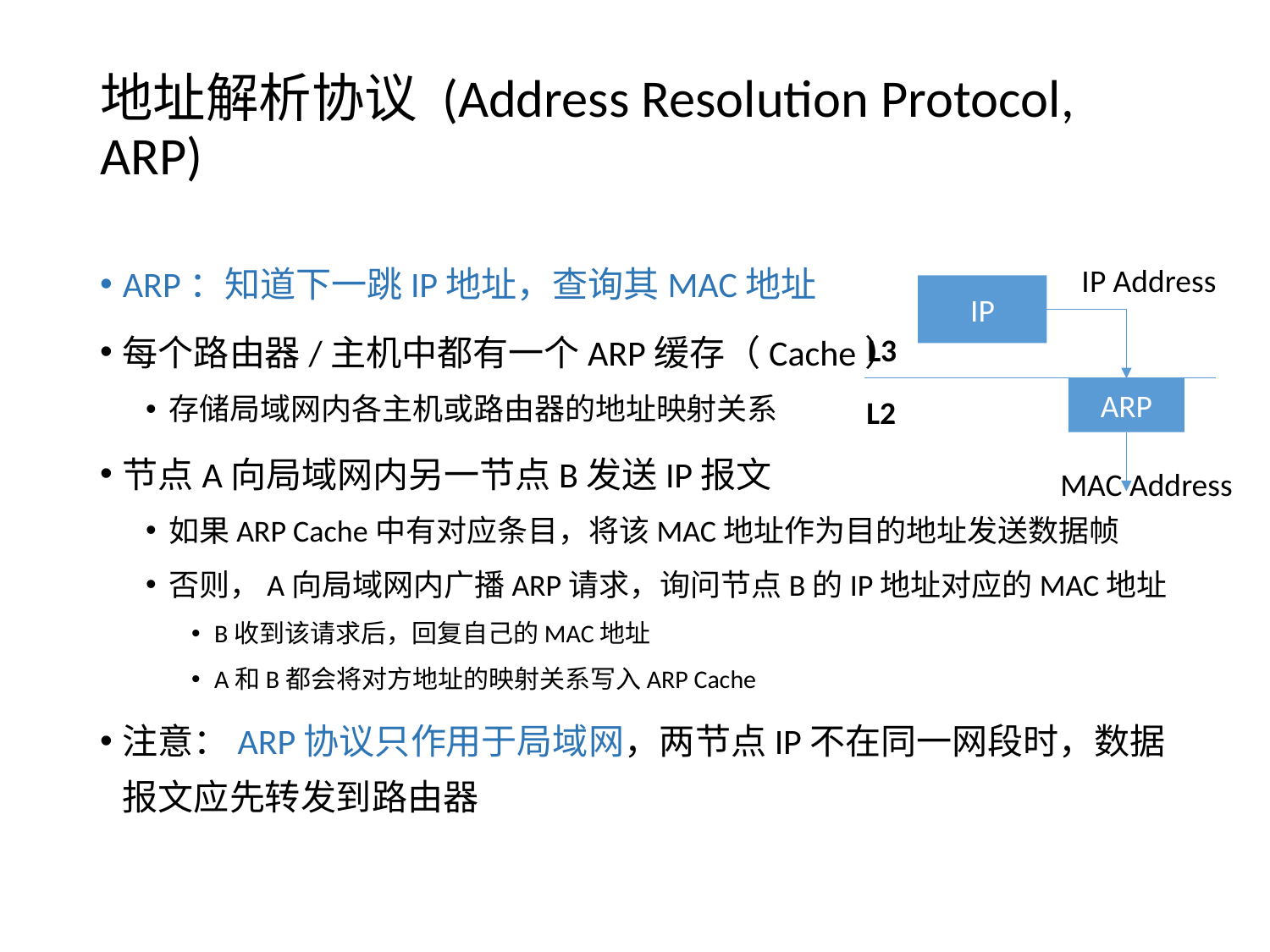

# 地址解析协议 (Address Resolution Protocol, ARP)
ARP：知道下一跳IP地址，查询其MAC地址
每个路由器/主机中都有一个ARP缓存（Cache）
存储局域网内各主机或路由器的地址映射关系
节点A向局域网内另一节点B发送IP报文
如果ARP Cache中有对应条目，将该MAC地址作为目的地址发送数据帧
否则，A向局域网内广播ARP请求，询问节点B的IP地址对应的MAC地址
B收到该请求后，回复自己的MAC地址
A和B都会将对方地址的映射关系写入ARP Cache
注意：ARP协议只作用于局域网，两节点IP不在同一网段时，数据报文应先转发到路由器
IP Address
IP
L3
ARP
L2
MAC Address
25